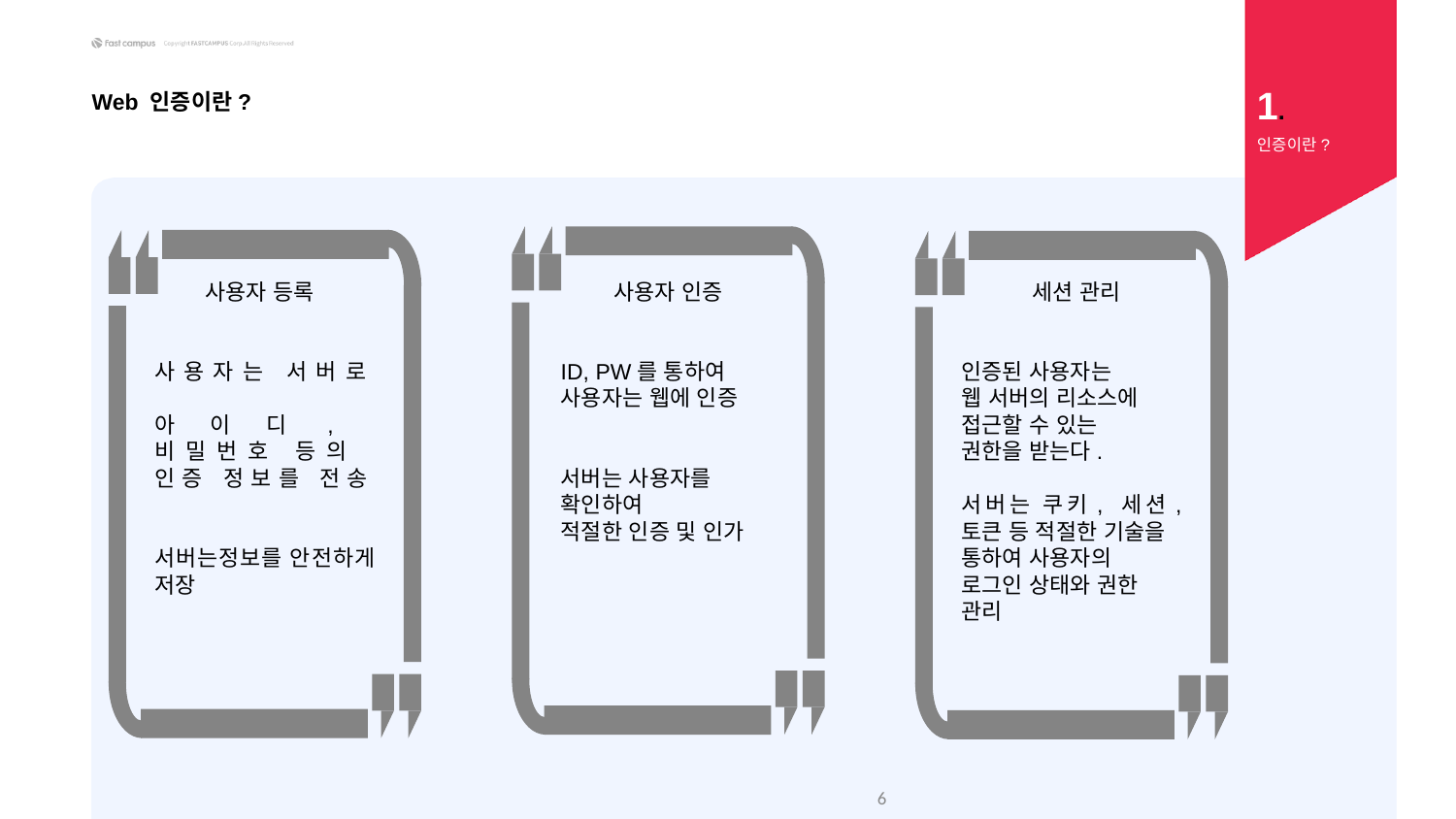

1.
Web 인증이란?

인증이란?

사용자 등록
사용자 인증
세션 관리
사용자는 서버로
아이디,
비밀번호 등의
인증 정보를 전송
서버는정보를 안전하게 저장
ID, PW를 통하여
사용자는 웹에 인증

서버는 사용자를
확인하여
적절한 인증 및 인가
인증된 사용자는
웹 서버의 리소스에
접근할 수 있는
권한을 받는다.

서버는 쿠키, 세션, 토큰 등 적절한 기술을
통하여 사용자의
로그인 상태와 권한
관리
6